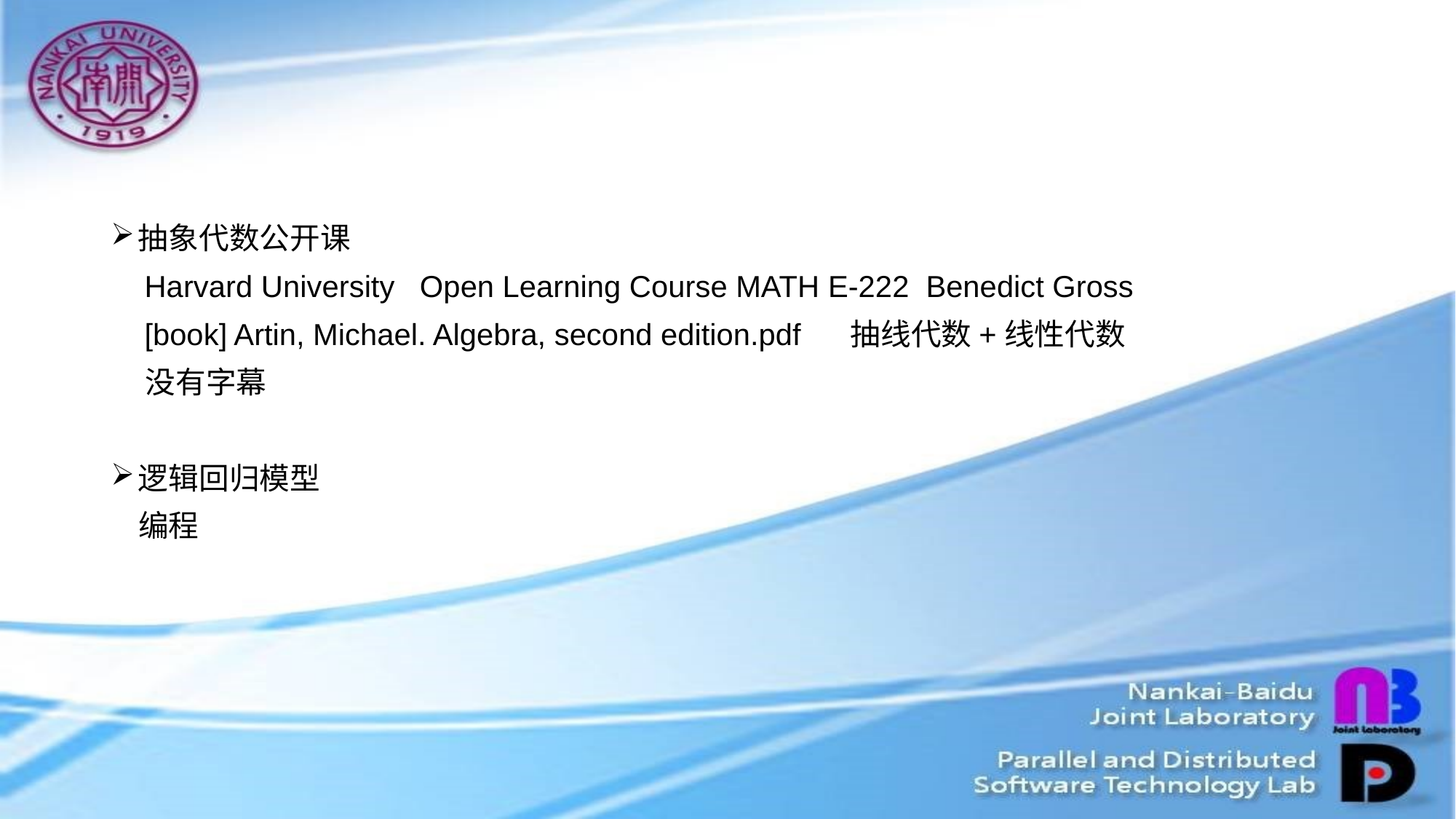

#
抽象代数公开课
    Harvard University   Open Learning Course MATH E-222  Benedict Gross
    [book] Artin, Michael. Algebra, second edition.pdf     抽线代数+线性代数
    没有字幕

逻辑回归模型
   编程